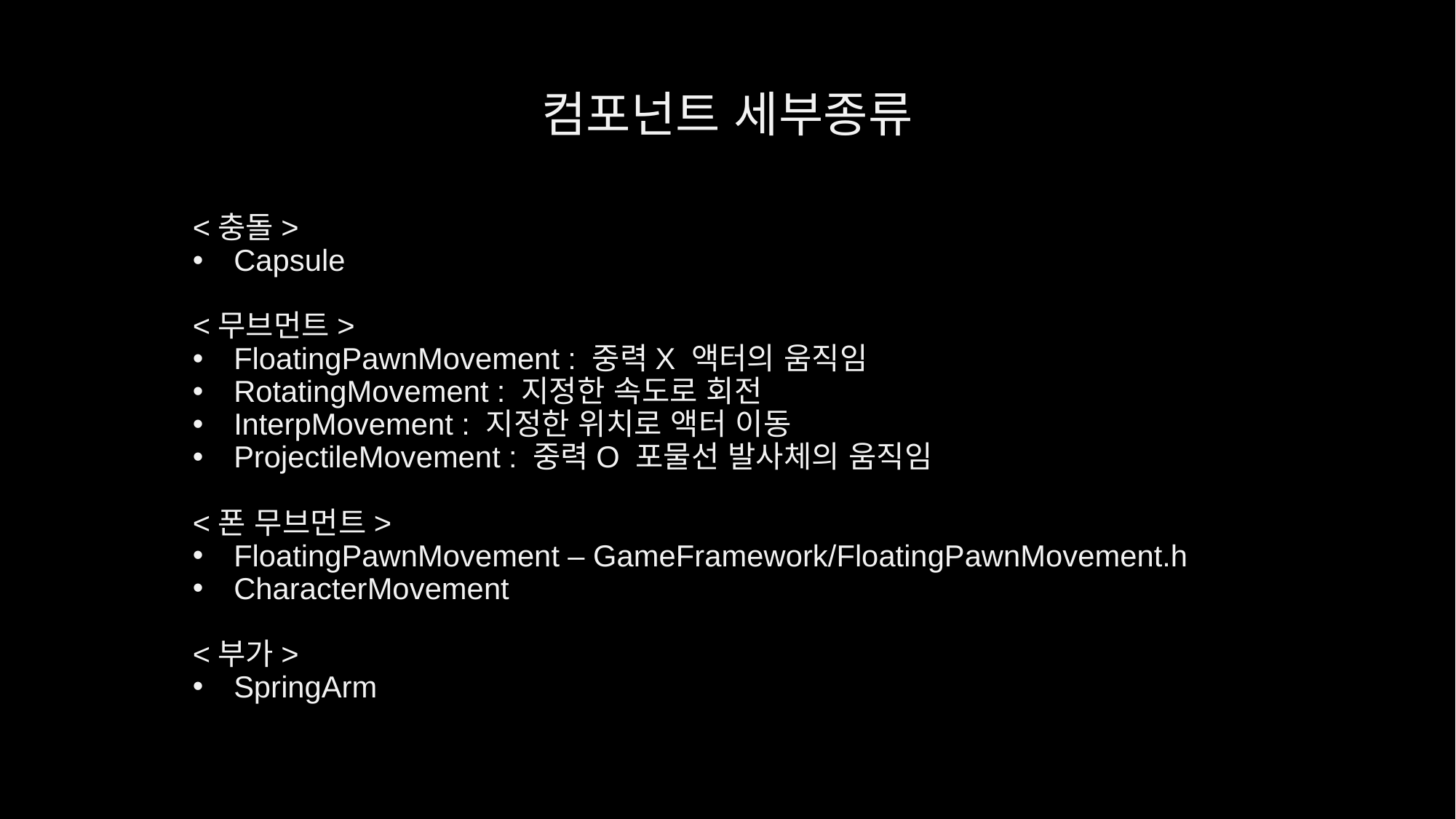

# 컴포넌트 세부종류
<충돌>
Capsule

<무브먼트>
FloatingPawnMovement : 중력X 액터의 움직임
RotatingMovement : 지정한 속도로 회전
InterpMovement : 지정한 위치로 액터 이동
ProjectileMovement : 중력O 포물선 발사체의 움직임

<폰 무브먼트>
FloatingPawnMovement – GameFramework/FloatingPawnMovement.h
CharacterMovement

<부가>
SpringArm